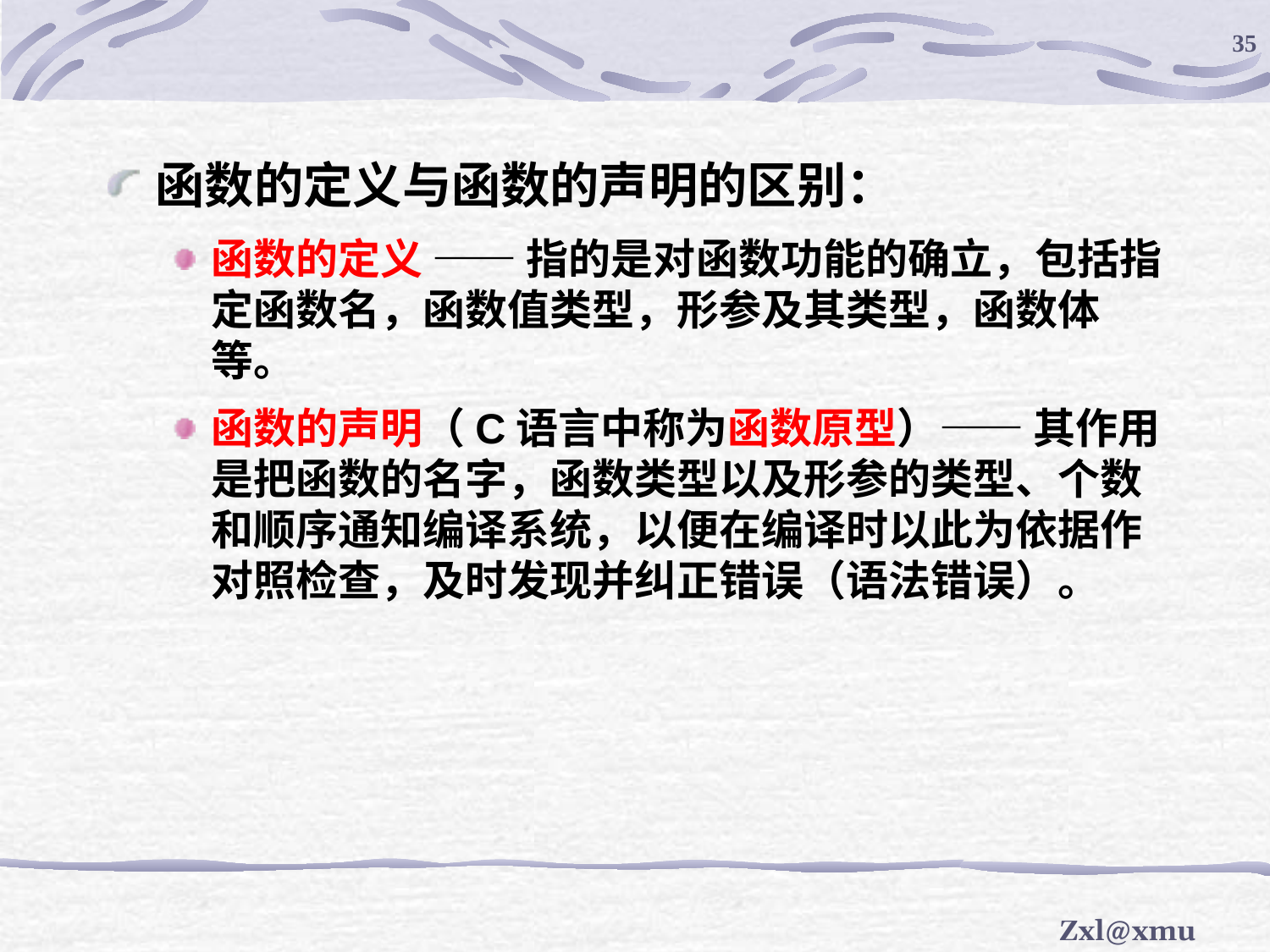

35
函数的定义与函数的声明的区别：
函数的定义 —— 指的是对函数功能的确立，包括指定函数名，函数值类型，形参及其类型，函数体等。
函数的声明（C语言中称为函数原型）—— 其作用是把函数的名字，函数类型以及形参的类型、个数和顺序通知编译系统，以便在编译时以此为依据作对照检查，及时发现并纠正错误（语法错误）。